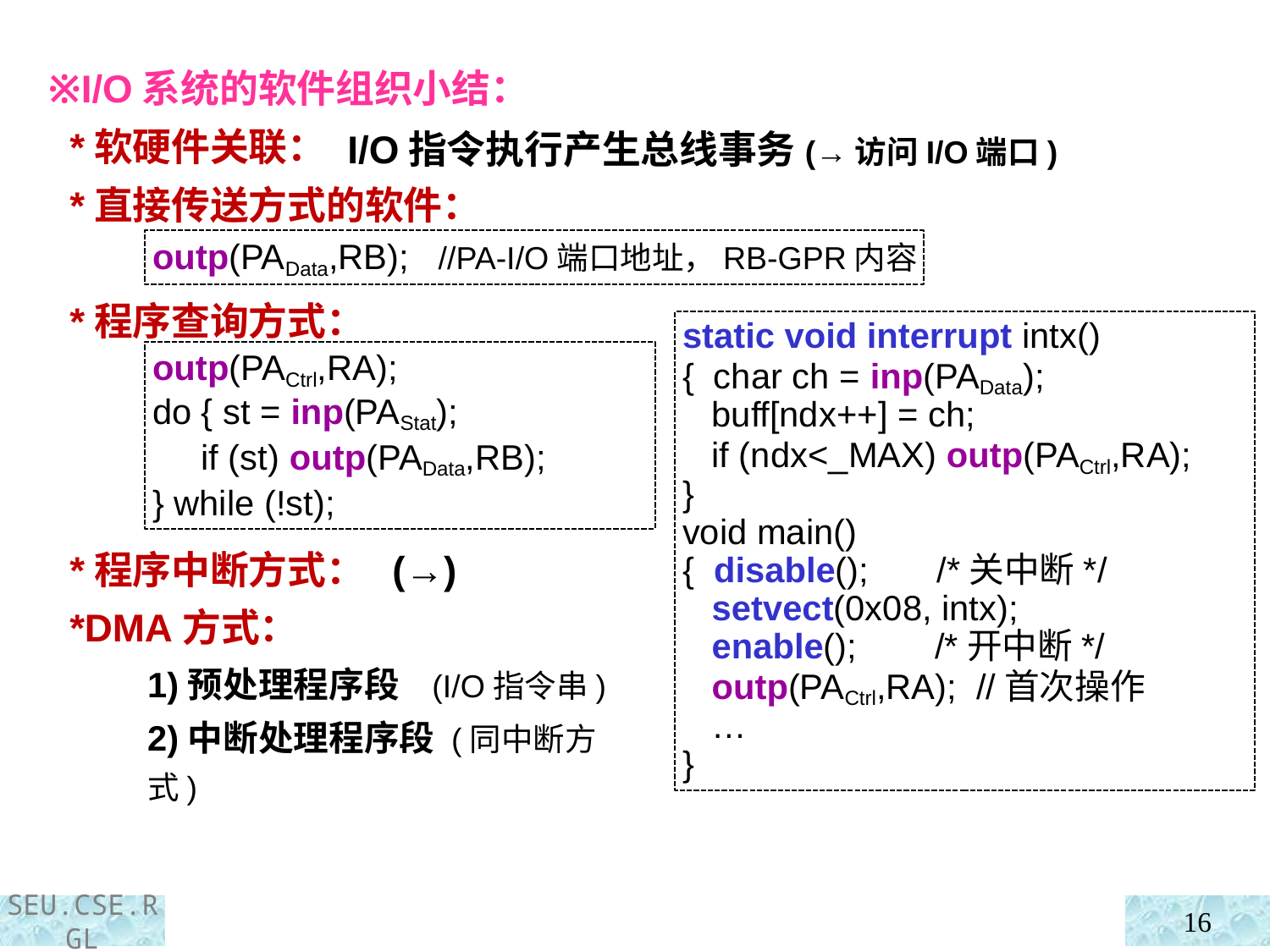

※I/O系统的软件组织小结：
   *软硬件关联：
   *直接传送方式的软件：

   *程序查询方式：

   *程序中断方式：  (→)
   *DMA方式：
I/O指令执行产生总线事务(→访问I/O端口)
outp(PAData,RB);   //PA-I/O端口地址，RB-GPR内容
static void interrupt intx()
{  char ch = inp(PAData);
   buff[ndx++] = ch;
   if (ndx<_MAX) outp(PACtrl,RA);
}
void main()
{  disable();       /*关中断*/
   setvect(0x08, intx);
   enable();        /*开中断*/
   outp(PACtrl,RA);  //首次操作
   …
}
outp(PACtrl,RA);
do { st = inp(PAStat);
     if (st) outp(PAData,RB);
} while (!st);
1)预处理程序段   (I/O指令串)
2)中断处理程序段 (同中断方式)
16